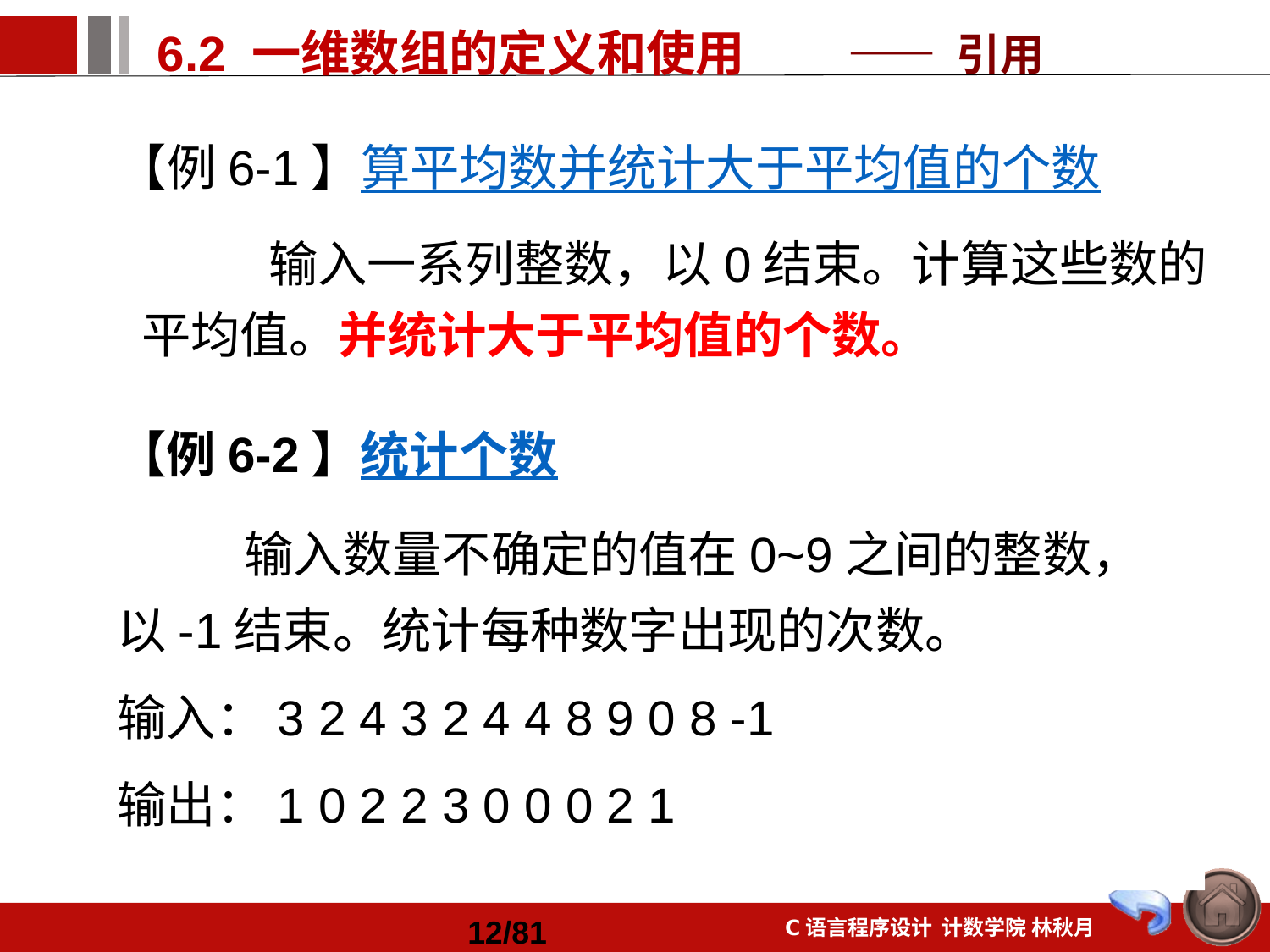

—— 引用
【例6-1】算平均数并统计大于平均值的个数
		输入一系列整数，以0结束。计算这些数的平均值。并统计大于平均值的个数。
【例6-2】统计个数
	输入数量不确定的值在0~9之间的整数，以-1结束。统计每种数字出现的次数。
输入：3 2 4 3 2 4 4 8 9 0 8 -1
输出：1 0 2 2 3 0 0 0 2 1